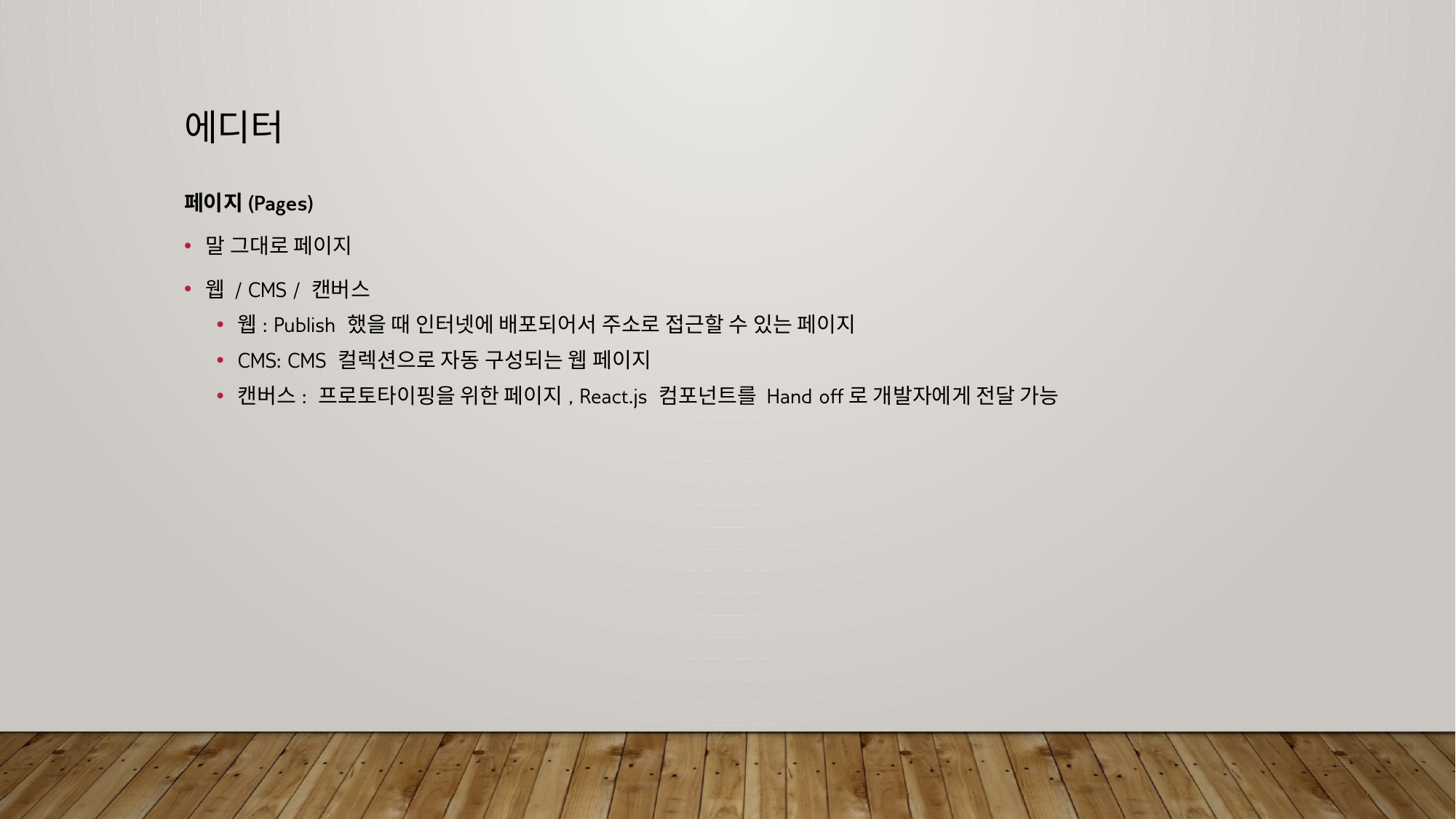

# 에디터
페이지(Pages)
말 그대로 페이지
웹 / CMS / 캔버스
웹: Publish 했을 때 인터넷에 배포되어서 주소로 접근할 수 있는 페이지
CMS: CMS 컬렉션으로 자동 구성되는 웹 페이지
캔버스: 프로토타이핑을 위한 페이지, React.js 컴포넌트를 Hand off로 개발자에게 전달 가능